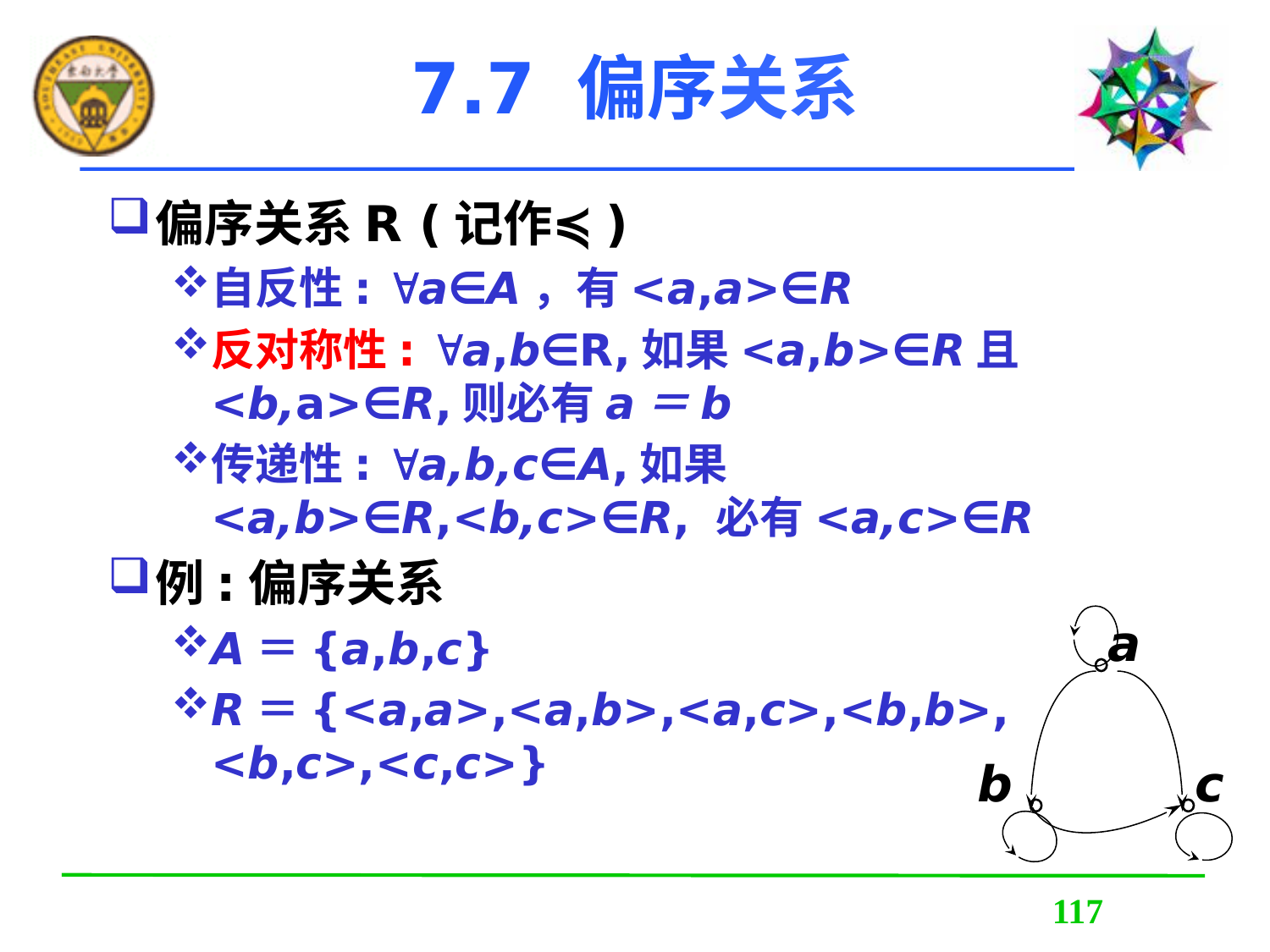

# 7.7 偏序关系
偏序关系R (记作≼)
自反性: ∀a∈A，有<a,a>∈R
反对称性: ∀a,b∈R,如果<a,b>∈R且<b,a>∈R,则必有a＝b
传递性: ∀a,b,c∈A,如果<a,b>∈R,<b,c>∈R, 必有<a,c>∈R
例:偏序关系
A＝{a,b,c}
R＝{<a,a>,<a,b>,<a,c>,<b,b>,  <b,c>,<c,c>}

a

b
c